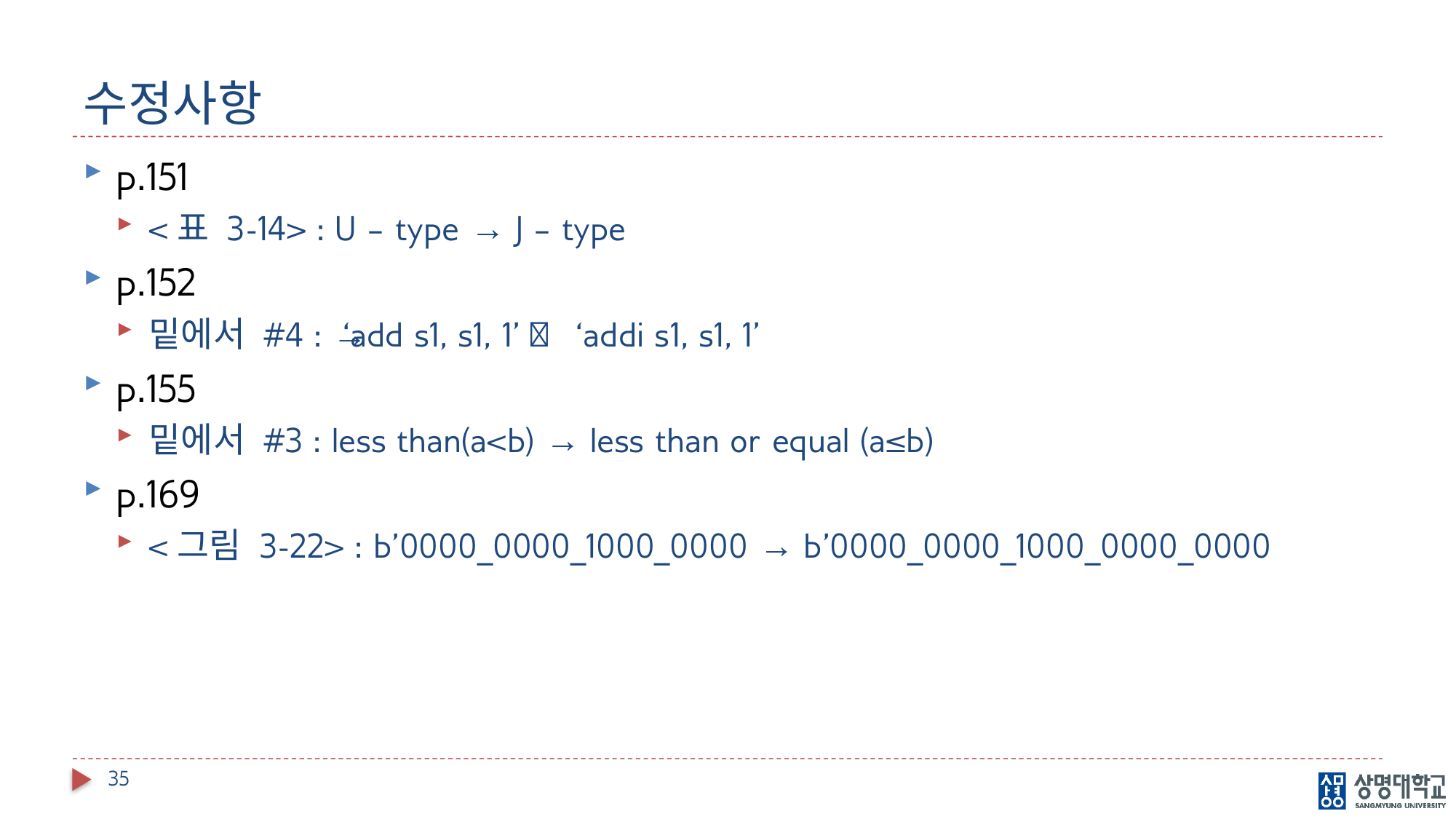

# 수정사항

p.151
<표 3-14> : U – type → J – type
p.152
밑에서 #4 : ⑥ ‘add s1, s1, 1’ → ‘addi s1, s1, 1’
p.155
밑에서 #3 : less than(a<b) → less than or equal (a≤b)
p.169
<그림 3-22> : b’0000_0000_1000_0000 → b’0000_0000_1000_0000_0000

35